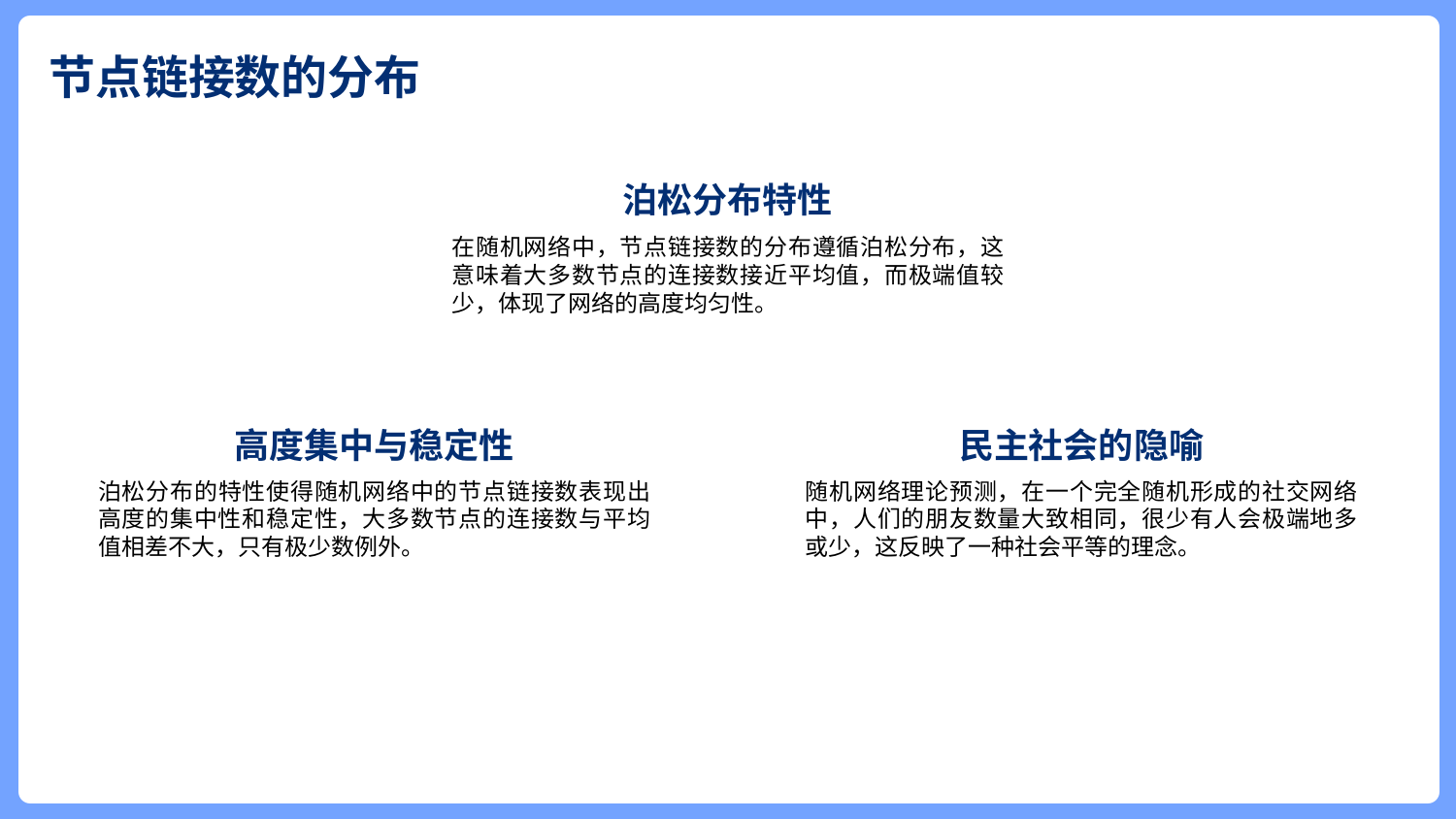

节点链接数的分布
泊松分布特性
在随机网络中，节点链接数的分布遵循泊松分布，这意味着大多数节点的连接数接近平均值，而极端值较少，体现了网络的高度均匀性。
高度集中与稳定性
民主社会的隐喻
泊松分布的特性使得随机网络中的节点链接数表现出高度的集中性和稳定性，大多数节点的连接数与平均值相差不大，只有极少数例外。
随机网络理论预测，在一个完全随机形成的社交网络中，人们的朋友数量大致相同，很少有人会极端地多或少，这反映了一种社会平等的理念。